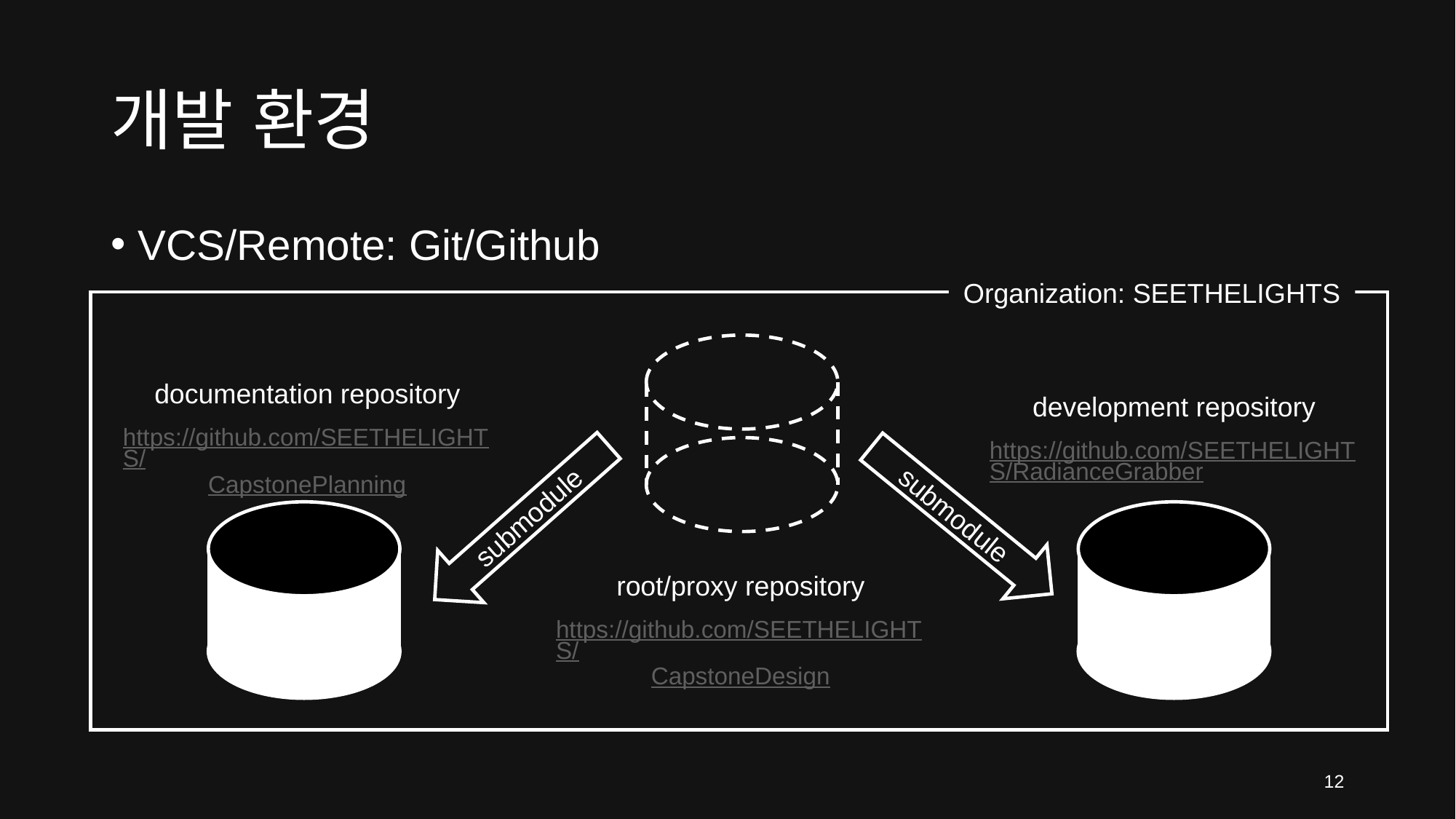

# 개발 환경
VCS/Remote: Git/Github
Organization: SEETHELIGHTS

documentation repository
https://github.com/SEETHELIGHTS/CapstonePlanning
development repository
https://github.com/SEETHELIGHTS/RadianceGrabber

submodule
submodule

root/proxy repository
https://github.com/SEETHELIGHTS/CapstoneDesign

12